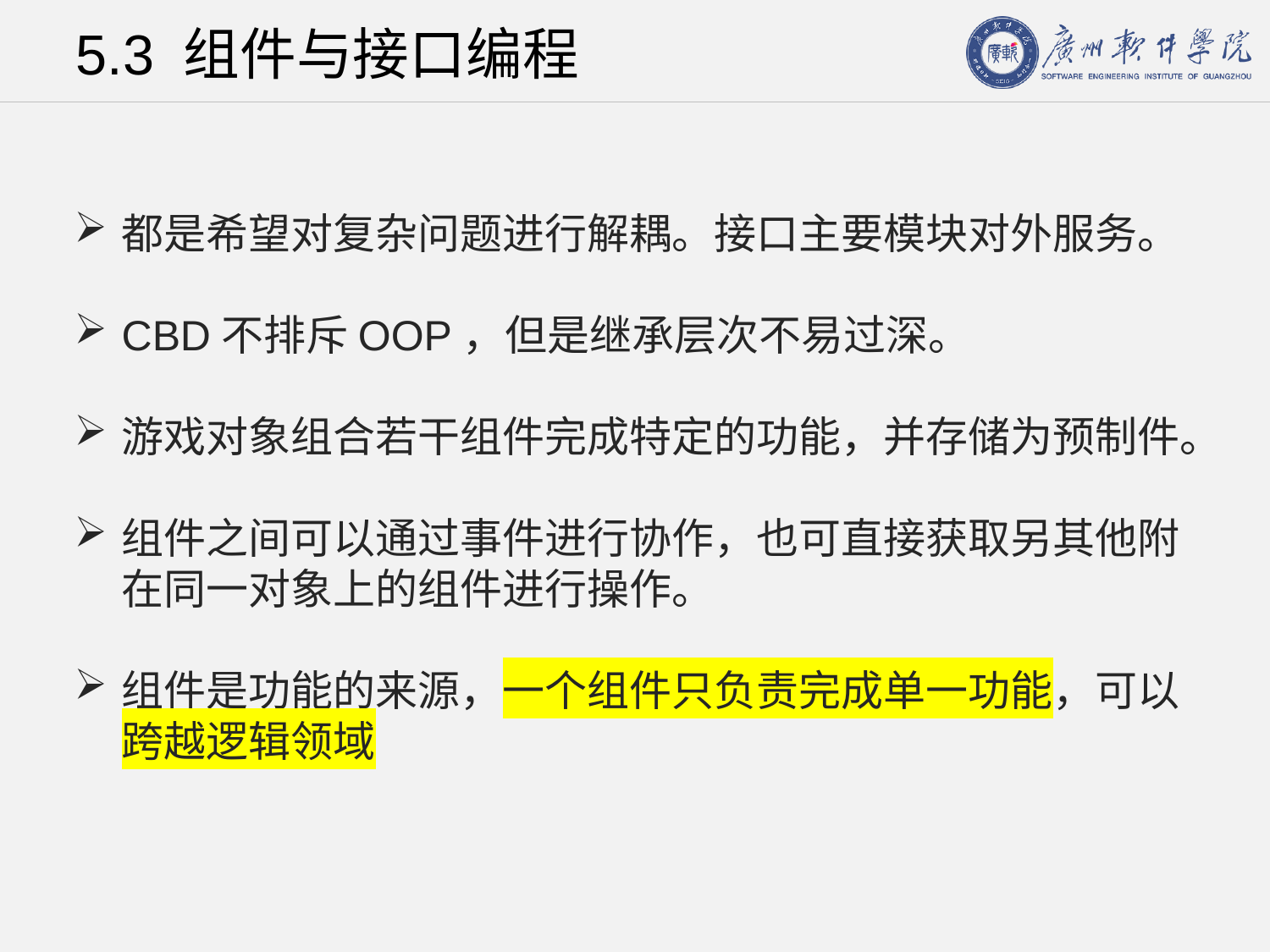

# 5.3 组件与接口编程
都是希望对复杂问题进行解耦。接口主要模块对外服务。

CBD不排斥OOP，但是继承层次不易过深。

游戏对象组合若干组件完成特定的功能，并存储为预制件。

组件之间可以通过事件进行协作，也可直接获取另其他附在同一对象上的组件进行操作。

组件是功能的来源，一个组件只负责完成单一功能，可以跨越逻辑领域